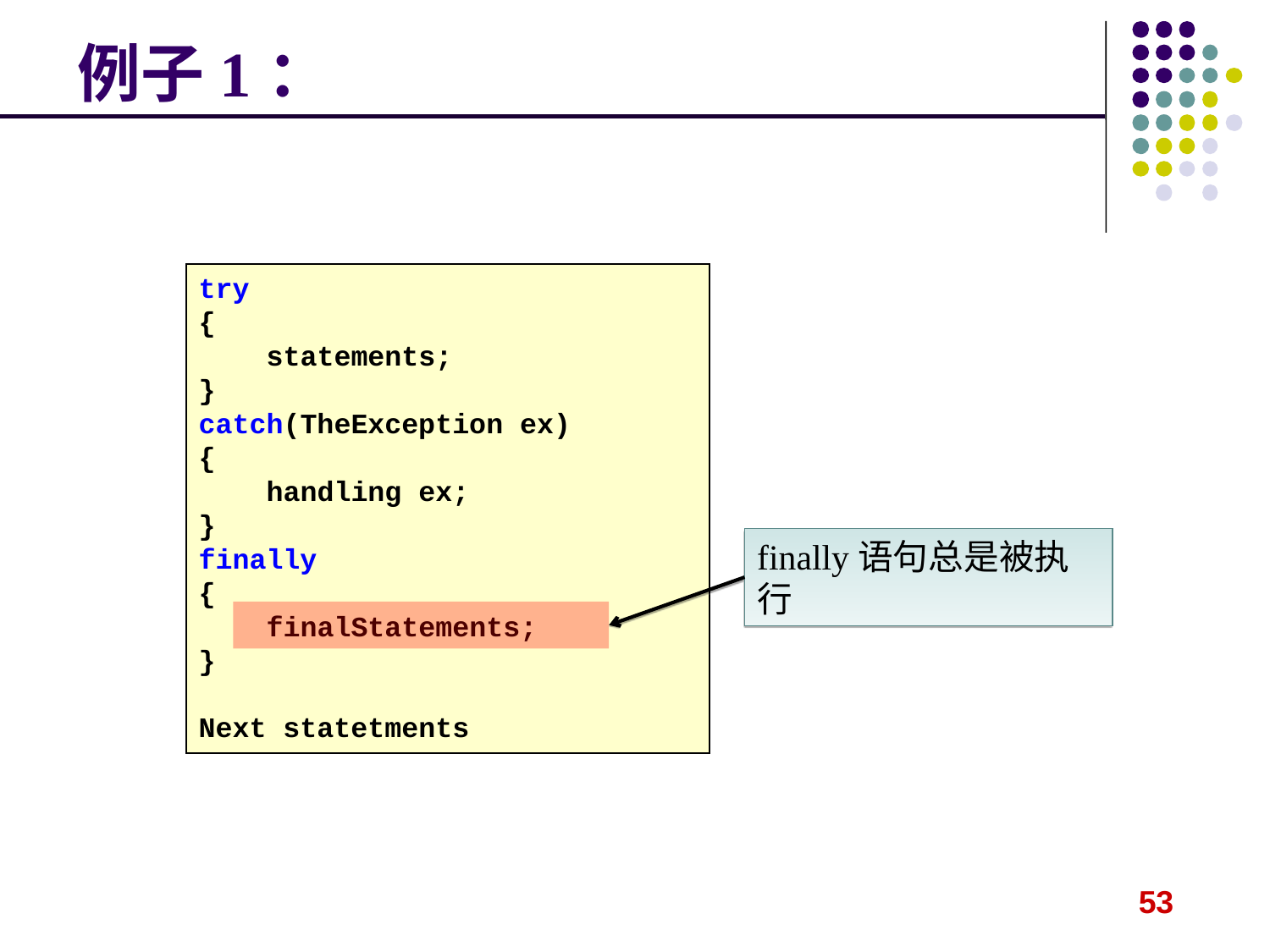

例子1：
try
{
    statements;
}
catch(TheException ex)
{
    handling ex;
}
finally
{
    finalStatements;
}

Next statetments

finally语句总是被执行